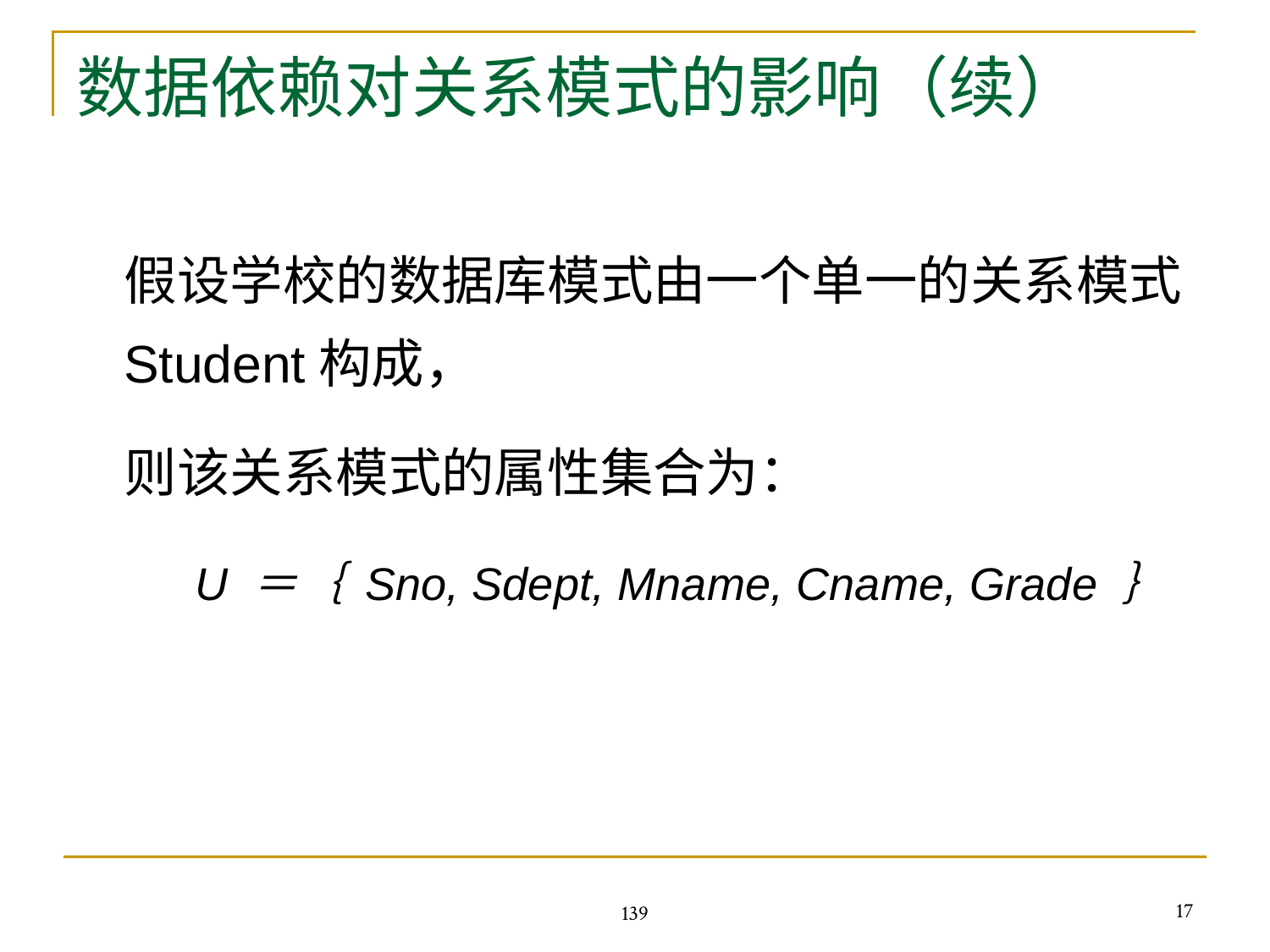

# 数据依赖对关系模式的影响（续）
   假设学校的数据库模式由一个单一的关系模式Student构成，
   则该关系模式的属性集合为：
　　U ＝｛ Sno, Sdept, Mname, Cname, Grade ｝
17
139